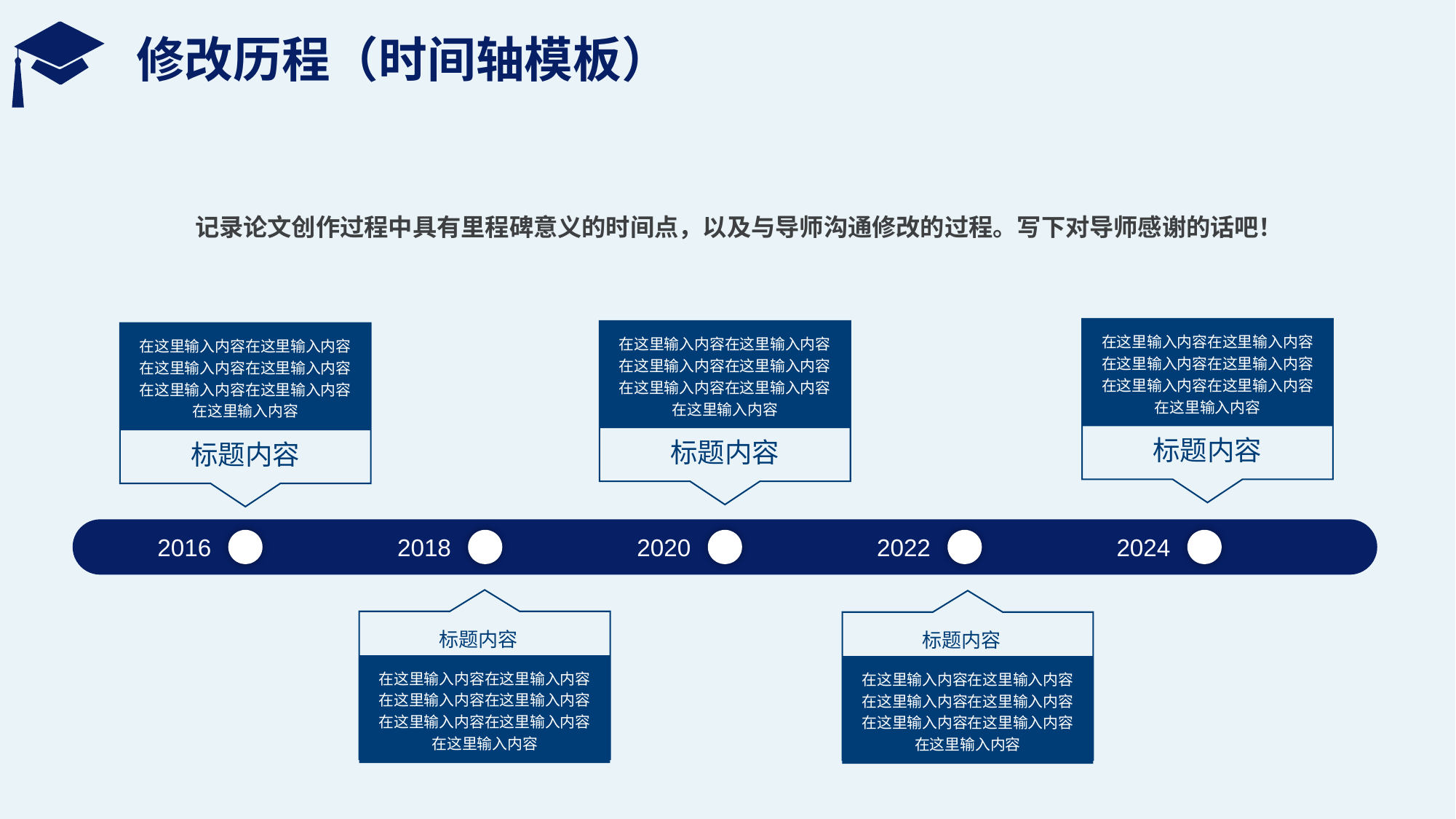

# 修改历程（时间轴模板）
记录论文创作过程中具有里程碑意义的时间点，以及与导师沟通修改的过程。写下对导师感谢的话吧！

标题内容
在这里输入内容在这里输入内容在这里输入内容在这里输入内容在这里输入内容在这里输入内容在这里输入内容

标题内容
在这里输入内容在这里输入内容在这里输入内容在这里输入内容在这里输入内容在这里输入内容在这里输入内容

标题内容
在这里输入内容在这里输入内容在这里输入内容在这里输入内容在这里输入内容在这里输入内容在这里输入内容

2016
2018
2020
2022
2024

标题内容
在这里输入内容在这里输入内容在这里输入内容在这里输入内容在这里输入内容在这里输入内容在这里输入内容

标题内容
在这里输入内容在这里输入内容在这里输入内容在这里输入内容在这里输入内容在这里输入内容在这里输入内容